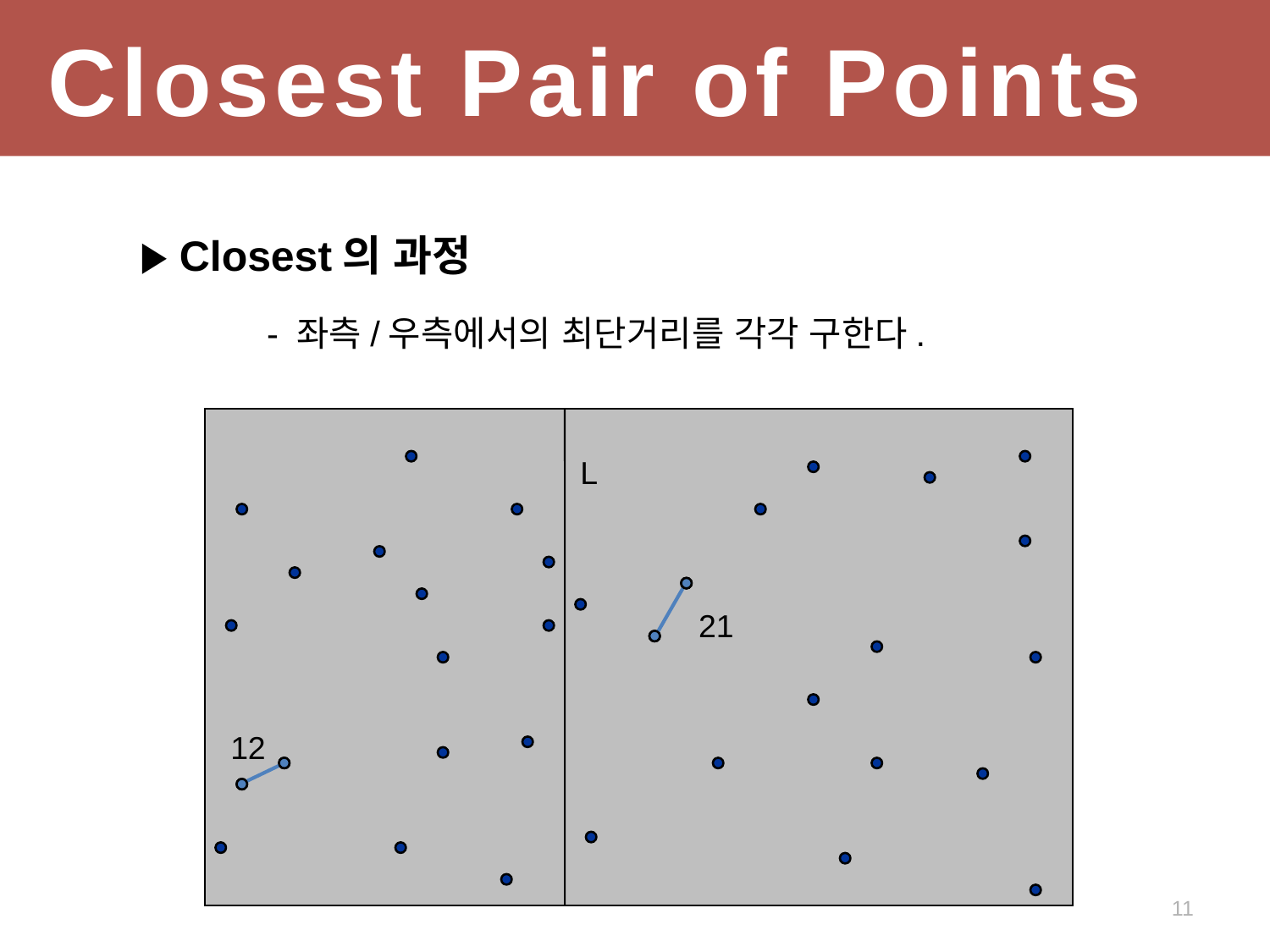

Closest Pair of Points
▶ Closest의 과정

	- 좌측/우측에서의 최단거리를 각각 구한다.

L

21

12

11